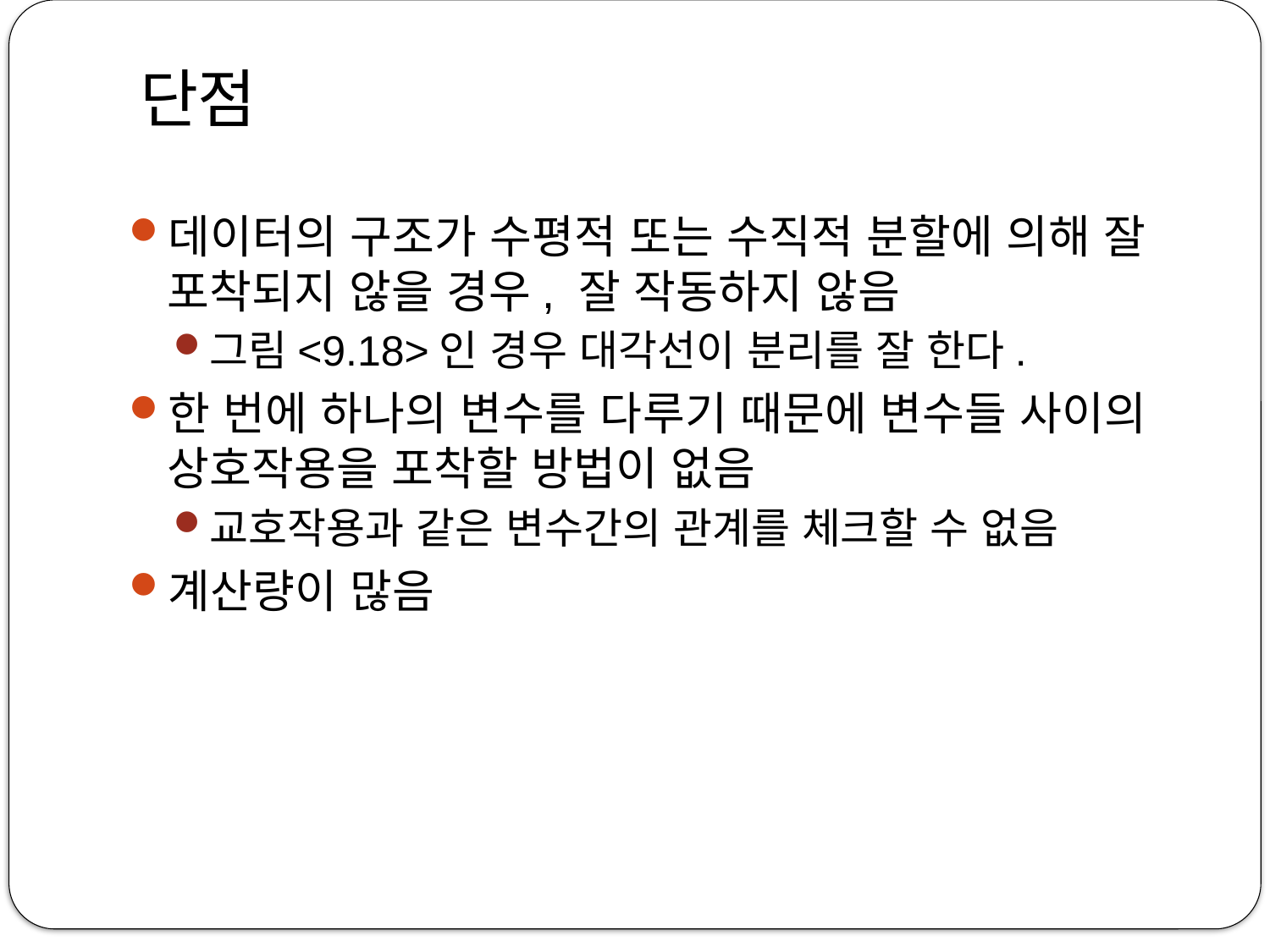

# 단점
데이터의 구조가 수평적 또는 수직적 분할에 의해 잘 포착되지 않을 경우, 잘 작동하지 않음
그림<9.18>인 경우 대각선이 분리를 잘 한다.
한 번에 하나의 변수를 다루기 때문에 변수들 사이의 상호작용을 포착할 방법이 없음
교호작용과 같은 변수간의 관계를 체크할 수 없음
계산량이 많음